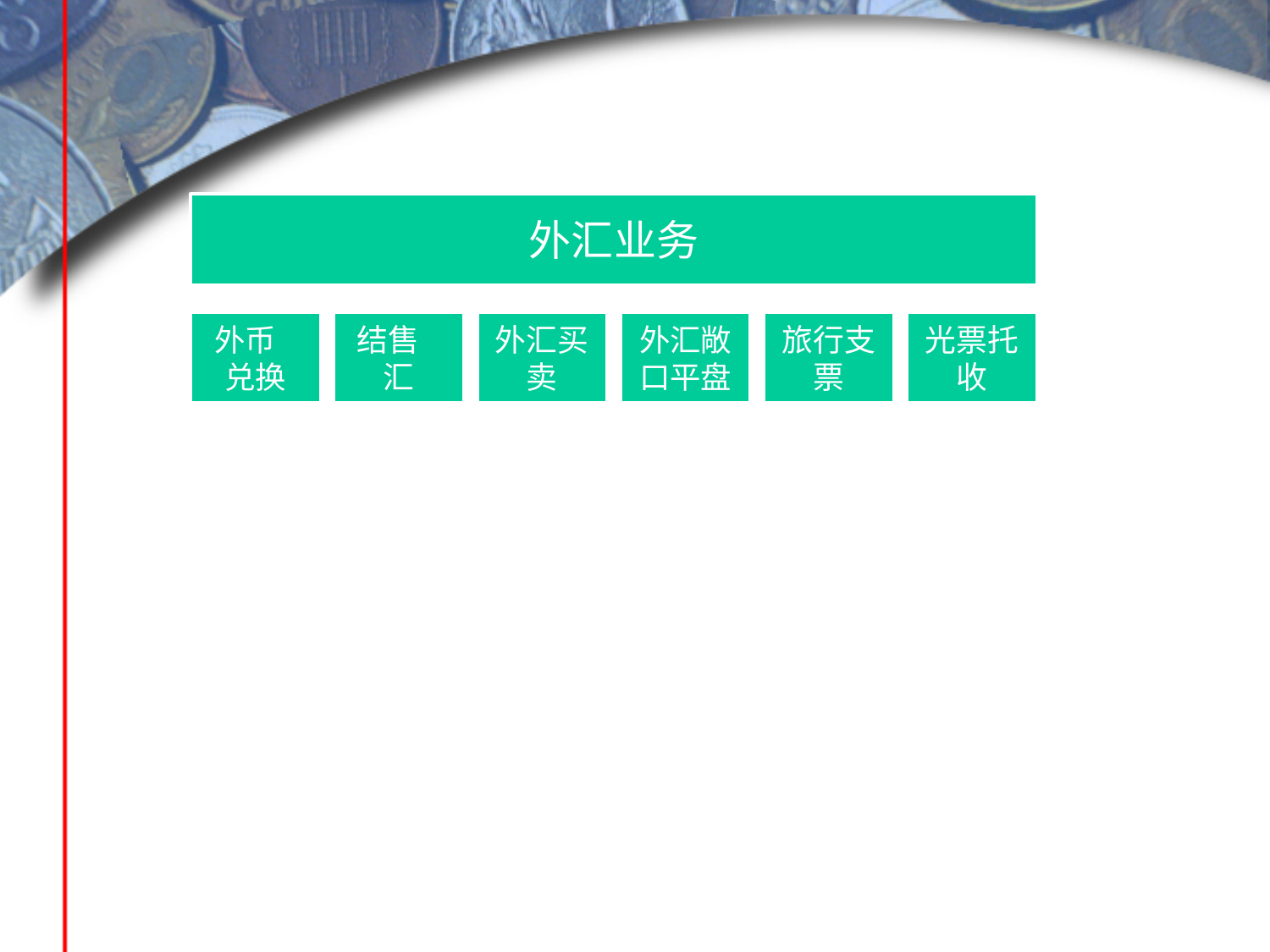

外汇业务
外币    兑换
结售    汇
外汇买卖
外汇敞口平盘
旅行支票
光票托收